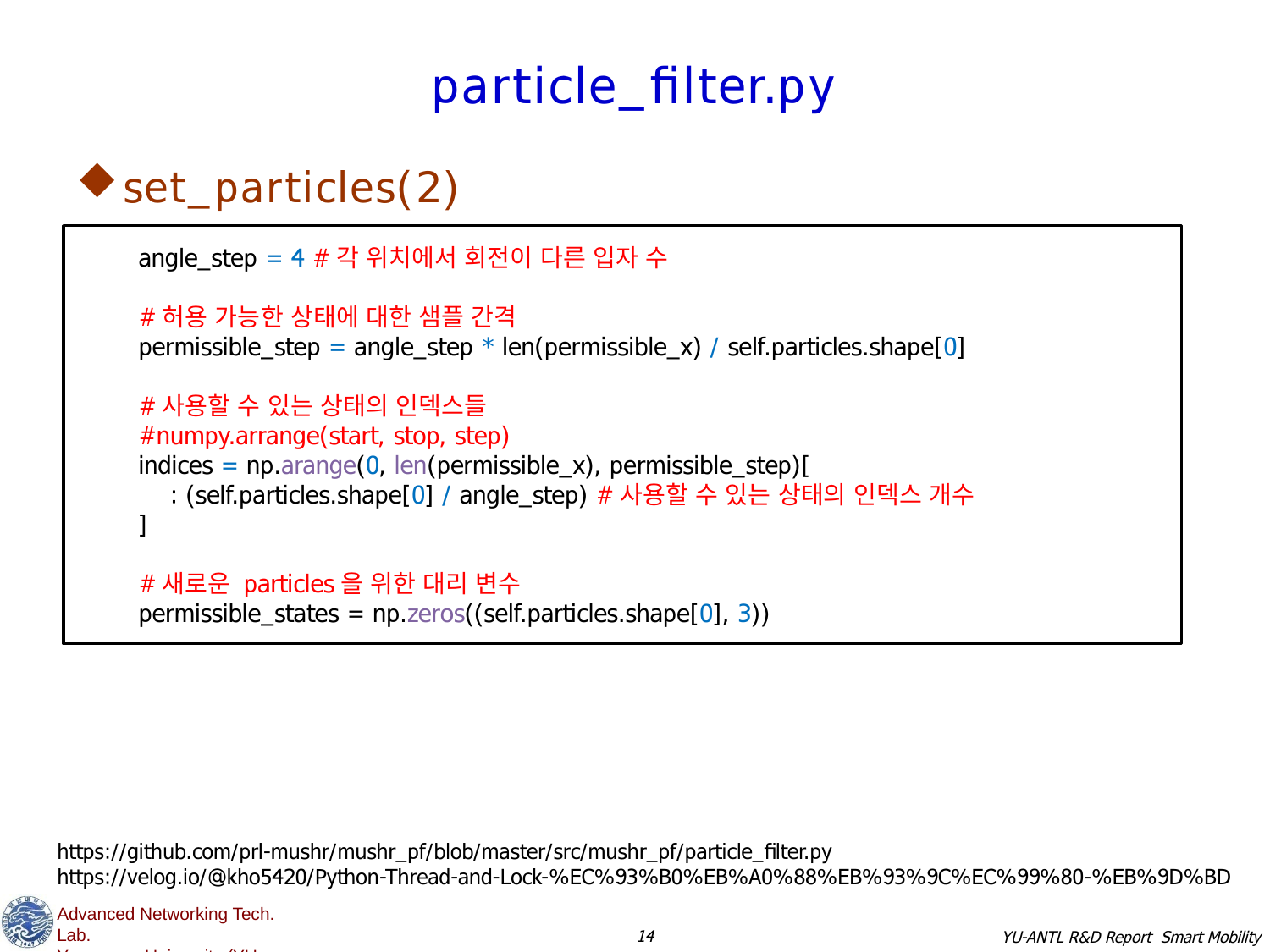

# particle_filter.py
set_particles(2)

        angle_step = 4 #각 위치에서 회전이 다른 입자 수

        #허용 가능한 상태에 대한 샘플 간격
        permissible_step = angle_step * len(permissible_x) / self.particles.shape[0]

        #사용할 수 있는 상태의 인덱스들
        #numpy.arrange(start, stop, step)
        indices = np.arange(0, len(permissible_x), permissible_step)[
            : (self.particles.shape[0] / angle_step) #사용할 수 있는 상태의 인덱스 개수
        ]

        #새로운 particles을 위한 대리 변수
        permissible_states = np.zeros((self.particles.shape[0], 3))

https://github.com/prl-mushr/mushr_pf/blob/master/src/mushr_pf/particle_filter.py
https://velog.io/@kho5420/Python-Thread-and-Lock-%EC%93%B0%EB%A0%88%EB%93%9C%EC%99%80-%EB%9D%BD